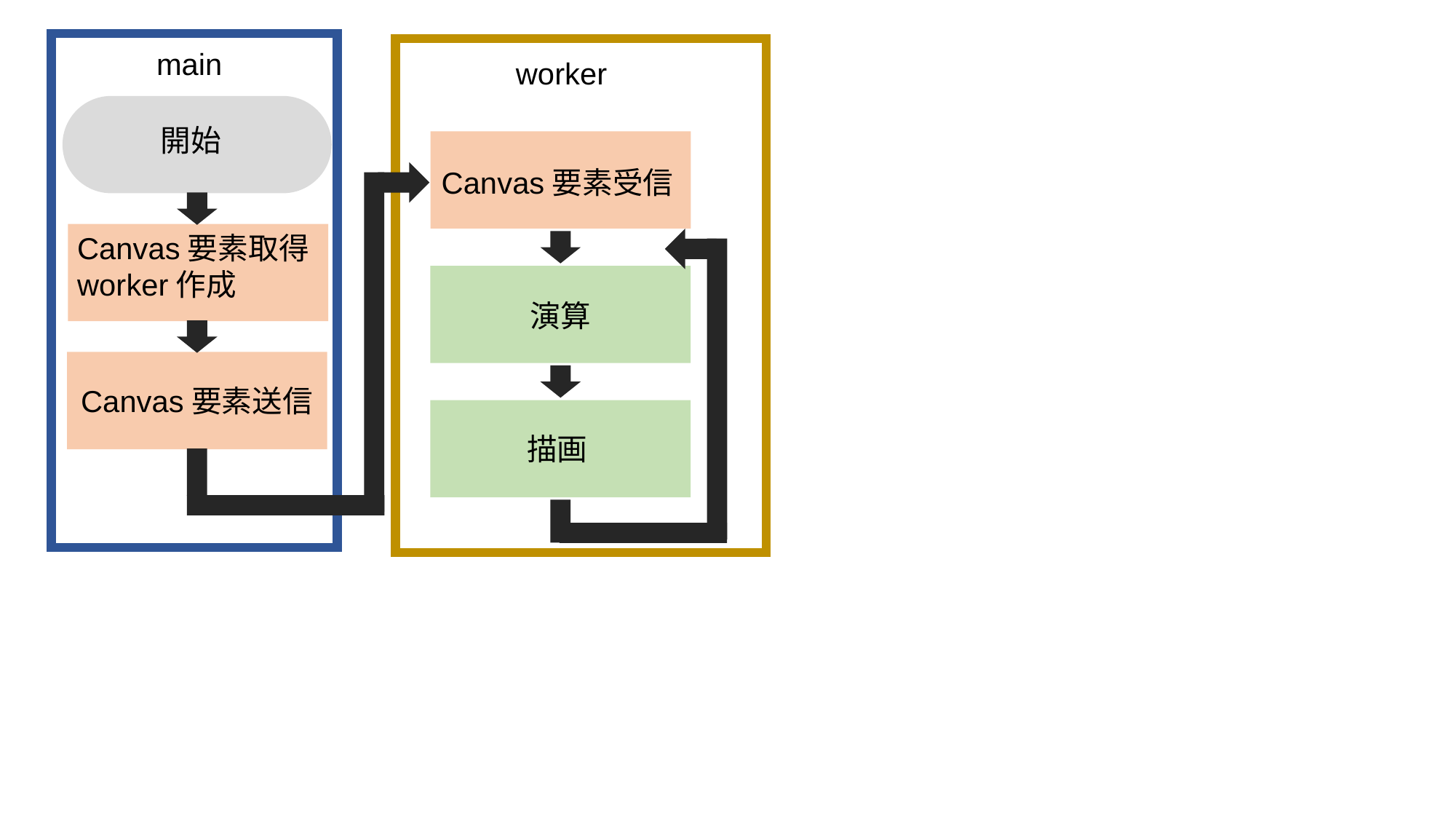

main
worker

開始

Canvas要素受信

Canvas要素取得
worker作成

演算

Canvas要素送信

描画